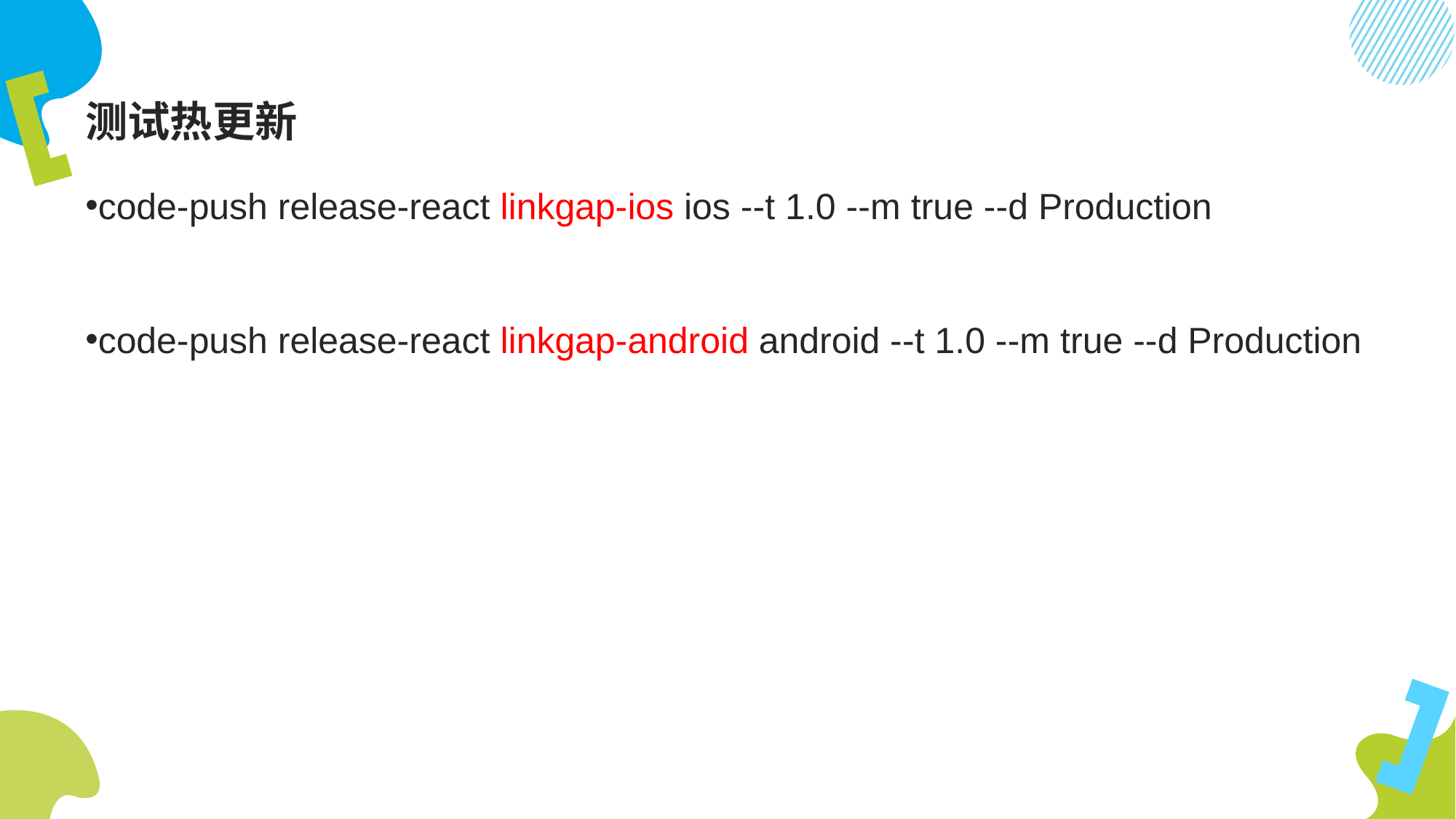

# 测试热更新
code-push release-react linkgap-ios ios --t 1.0 --m true --d Production

code-push release-react linkgap-android android --t 1.0 --m true --d Production